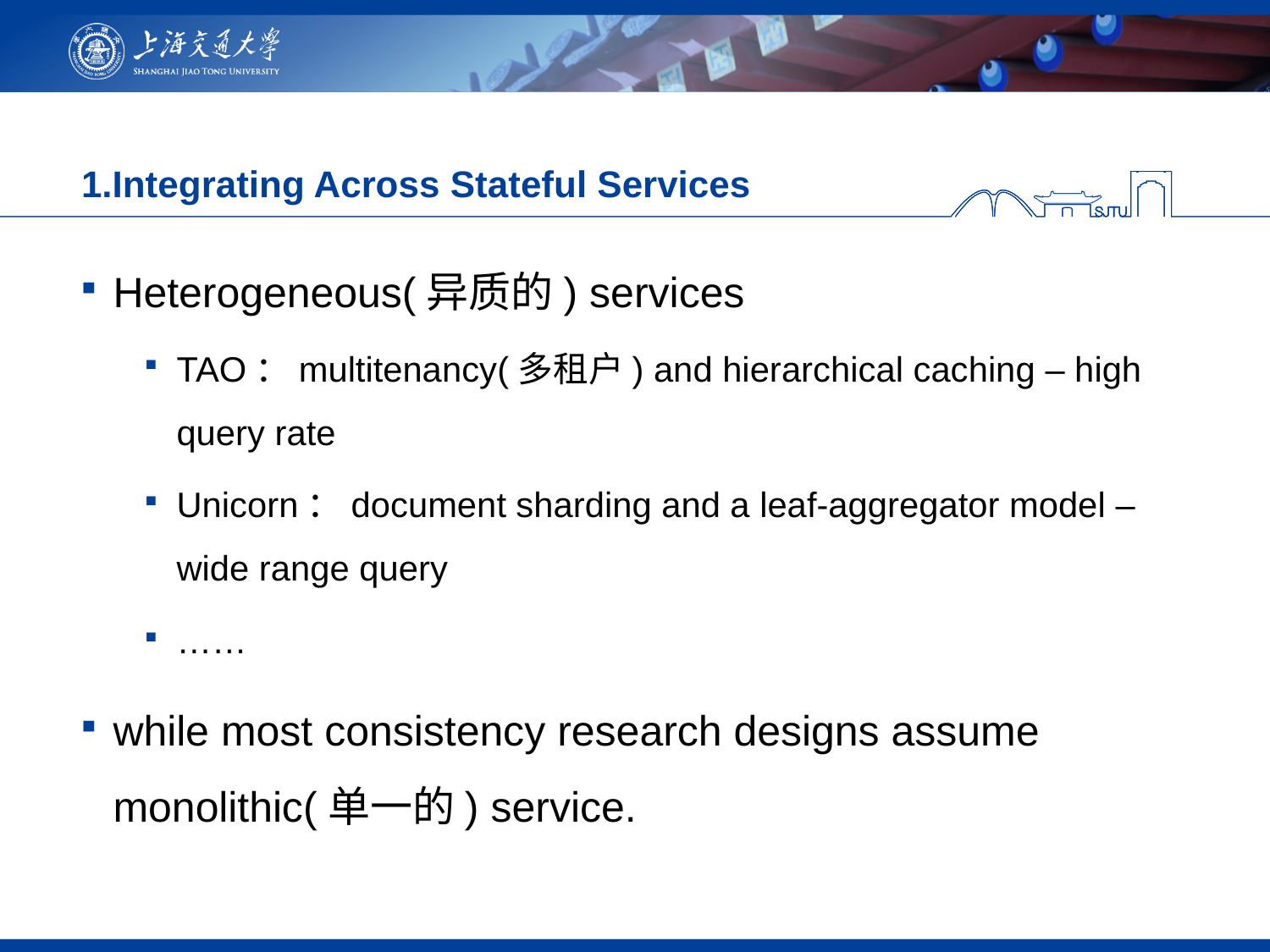

# 1.Integrating Across Stateful Services
Heterogeneous(异质的) services
TAO：multitenancy(多租户) and hierarchical caching – high query rate
Unicorn：document sharding and a leaf-aggregator model – wide range query
……
while most consistency research designs assume monolithic(单一的) service.